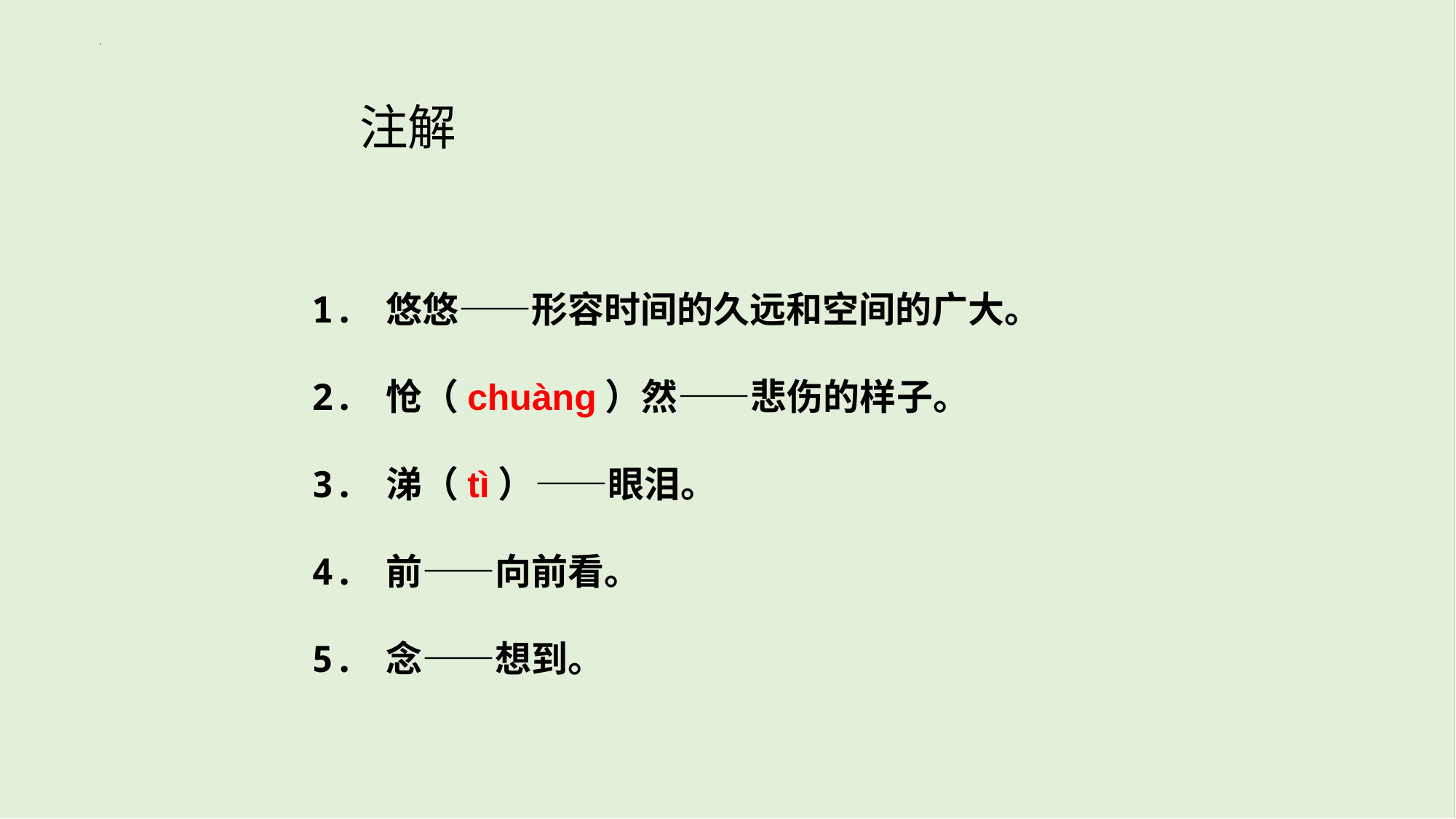

注解
1. 悠悠——形容时间的久远和空间的广大。
2. 怆（chuànɡ）然——悲伤的样子。
3. 涕（tì）——眼泪。
4. 前——向前看。
5. 念——想到。